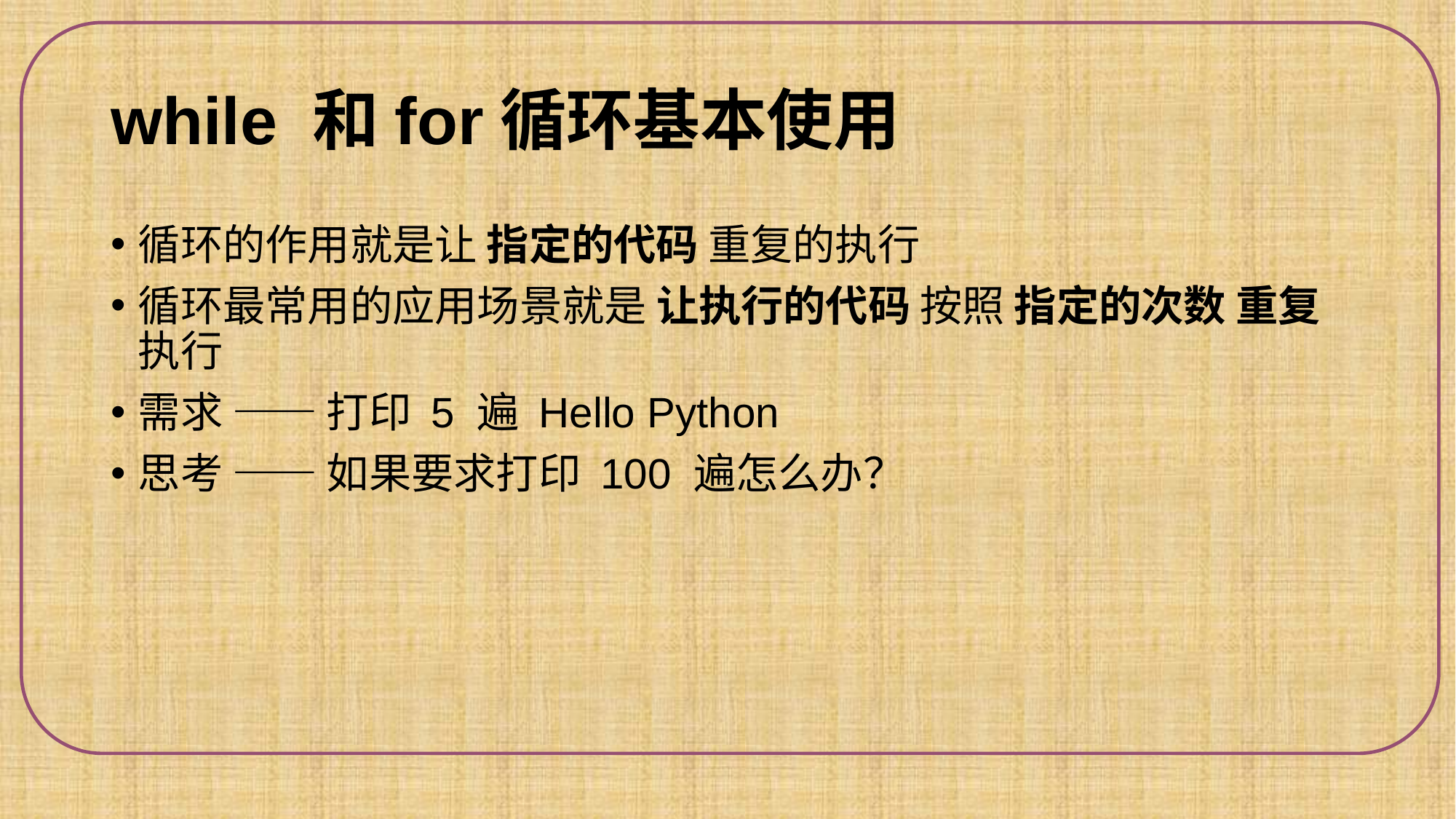

# while 和for循环基本使用
循环的作用就是让 指定的代码 重复的执行
循环最常用的应用场景就是 让执行的代码 按照 指定的次数 重复 执行
需求 —— 打印 5 遍 Hello Python
思考 —— 如果要求打印 100 遍怎么办？